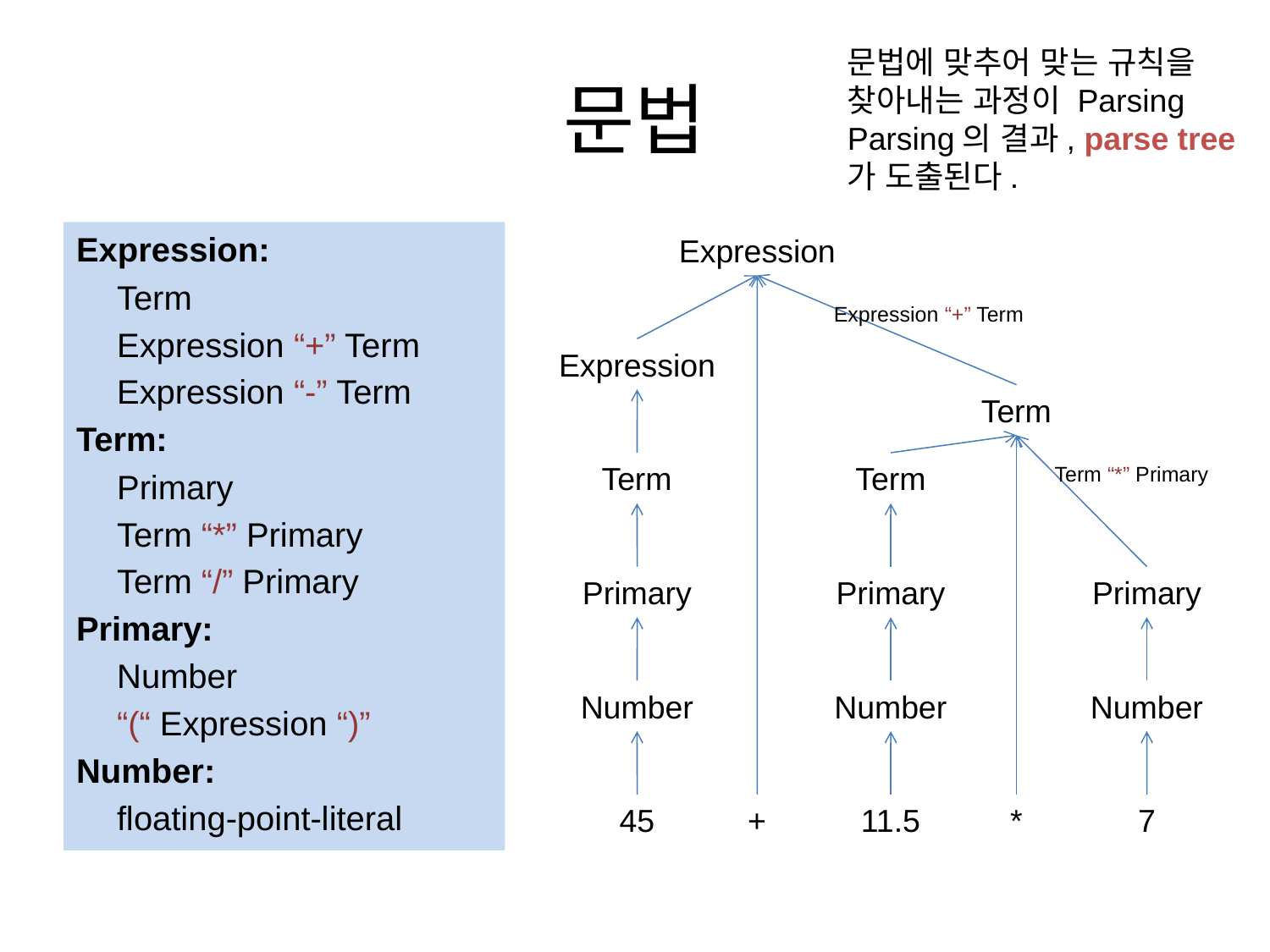

문법에 맞추어 맞는 규칙을 찾아내는 과정이 Parsing
Parsing의 결과, parse tree가 도출된다.
# 문법
Expression:
	Term
	Expression “+” Term
	Expression “-” Term
Term:
	Primary
	Term “*” Primary
	Term “/” Primary
Primary:
	Number
	“(“ Expression “)”
Number:
	floating-point-literal
Expression
Expression “+” Term
Expression
Term
Term
Term
Term “*” Primary
Primary
Primary
Primary
Number
Number
Number
45
+
11.5
*
7